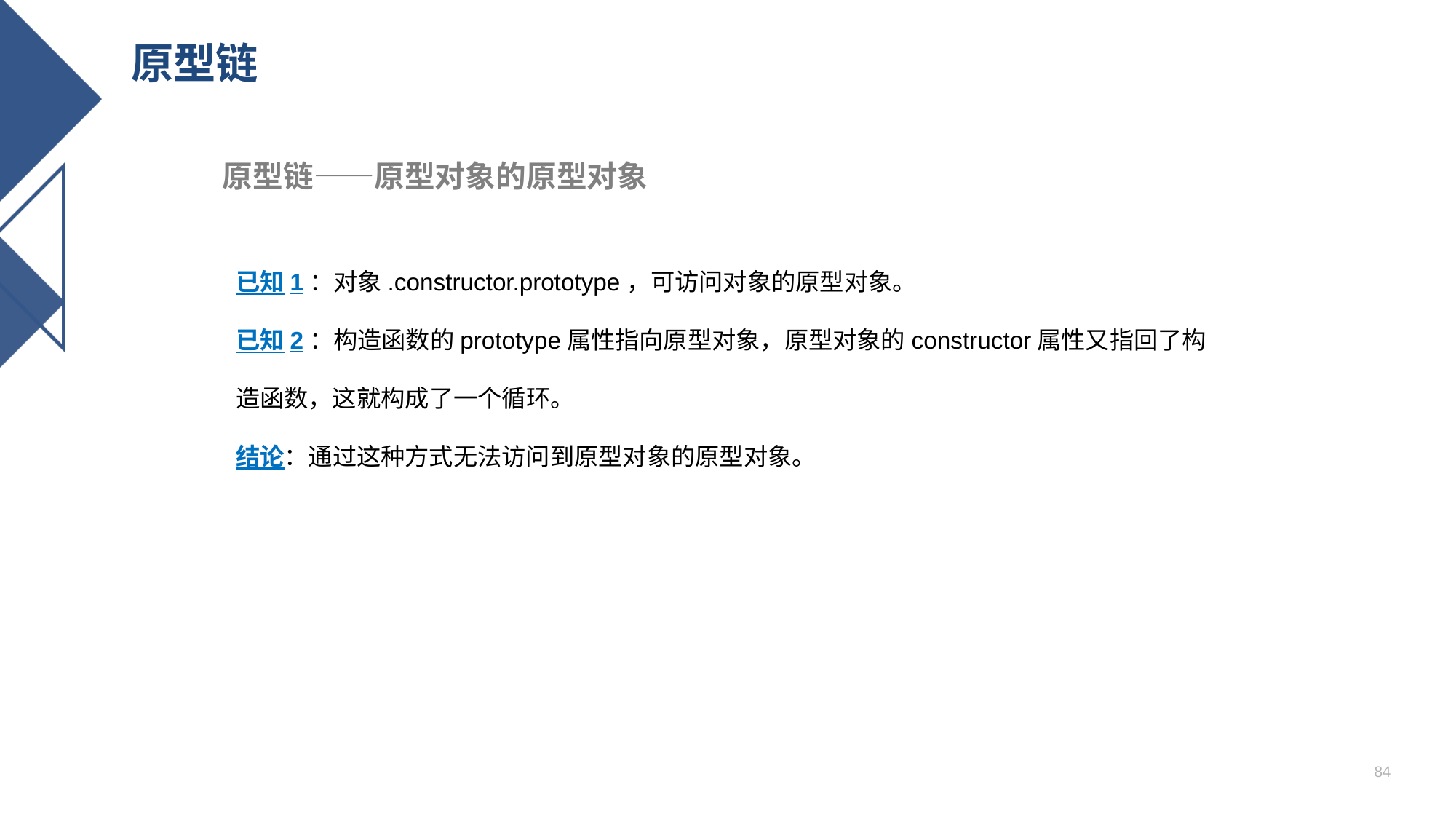

# 原型链
原型链——原型对象的原型对象
已知1：对象.constructor.prototype，可访问对象的原型对象。
已知2：构造函数的prototype属性指向原型对象，原型对象的constructor属性又指回了构造函数，这就构成了一个循环。
结论：通过这种方式无法访问到原型对象的原型对象。
84